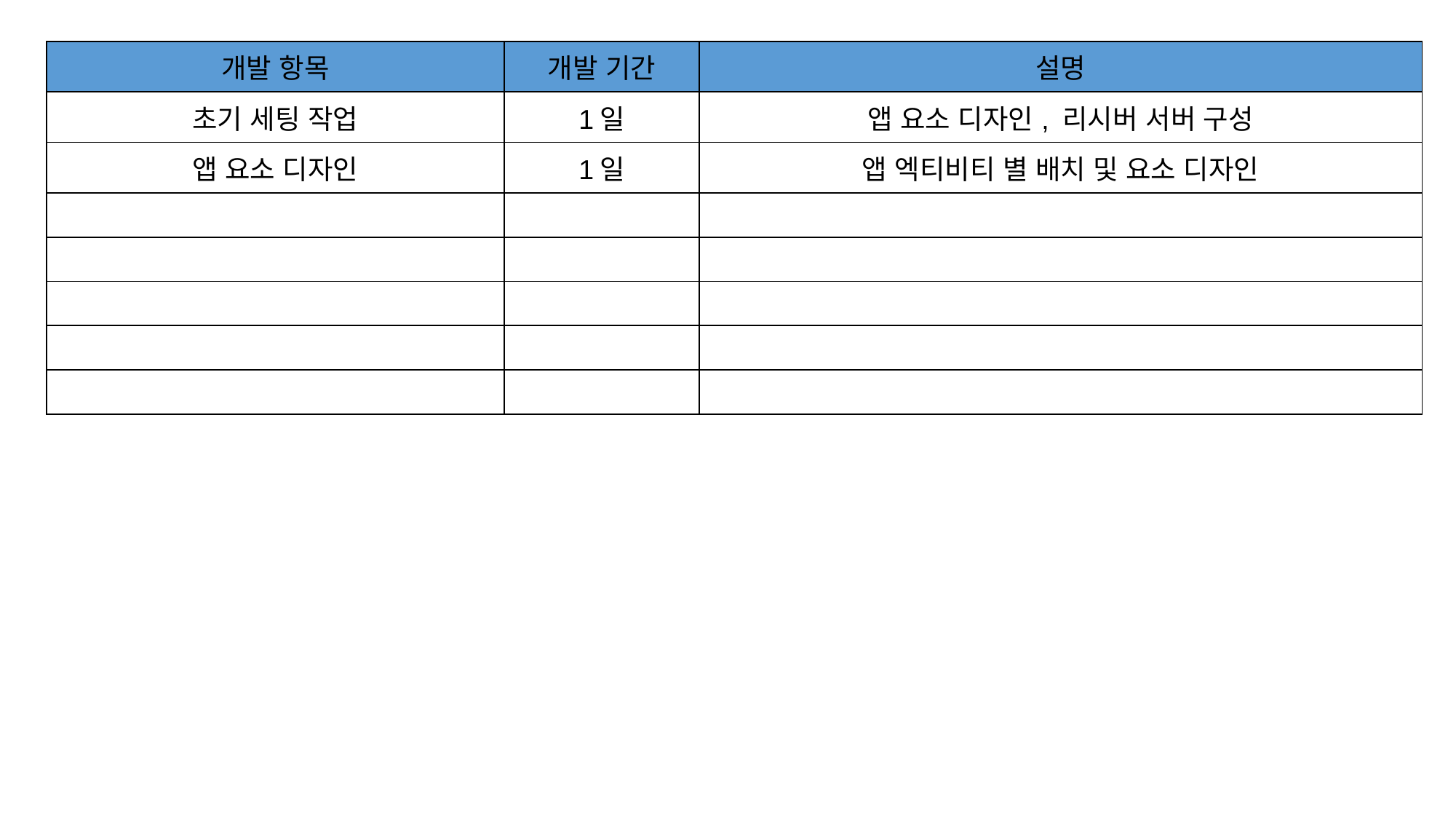

| 개발 항목 | 개발 기간 | 설명 |
| --- | --- | --- |
| 초기 세팅 작업 | 1일 | 앱 요소 디자인, 리시버 서버 구성 |
| 앱 요소 디자인 | 1일 | 앱 엑티비티 별 배치 및 요소 디자인 |
|  |  |  |
|  |  |  |
|  |  |  |
|  |  |  |
|  |  |  |